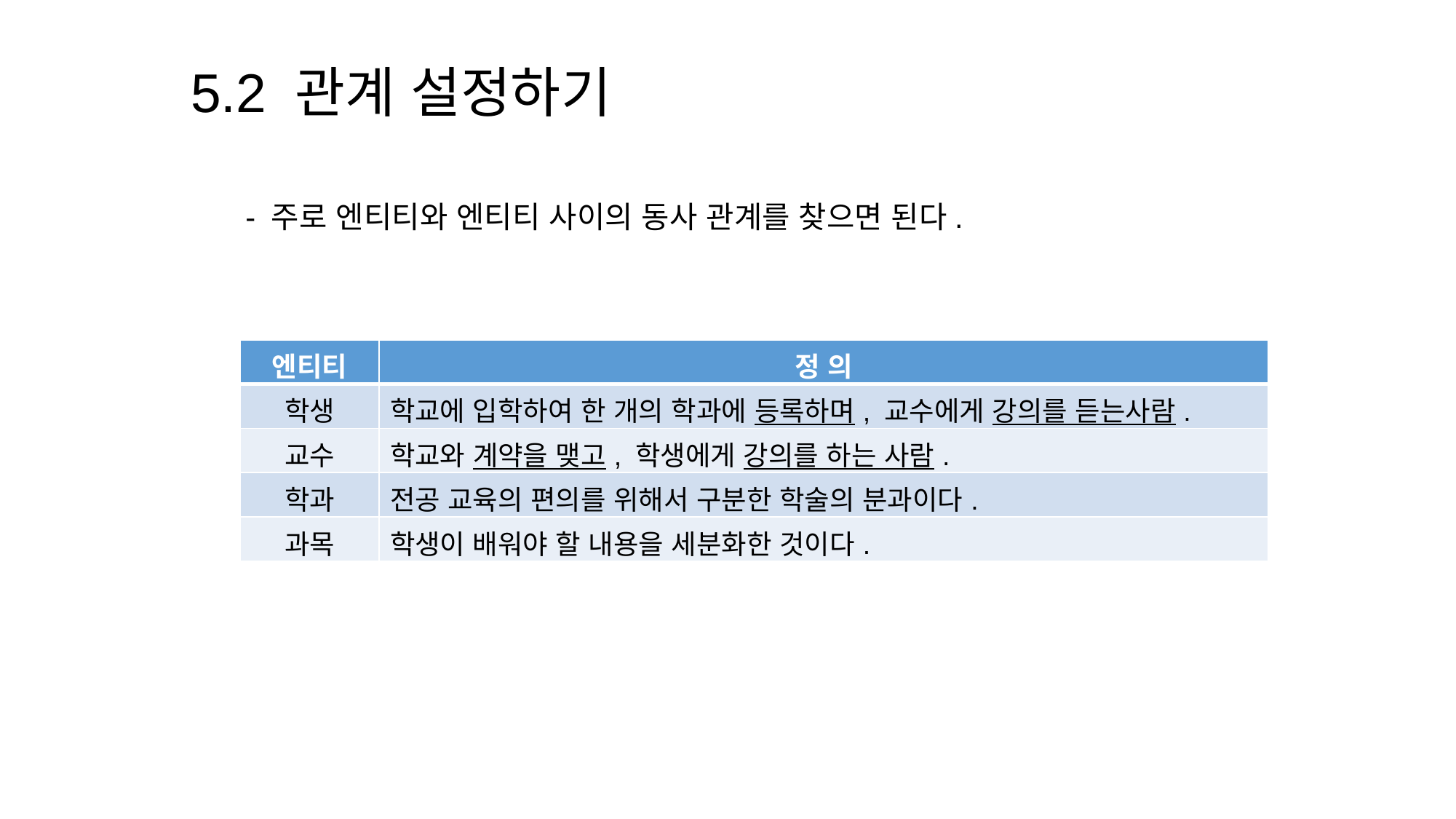

5.2 관계 설정하기
- 주로 엔티티와 엔티티 사이의 동사 관계를 찾으면 된다.
| 엔티티 | 정 의 |
| --- | --- |
| 학생 | 학교에 입학하여 한 개의 학과에 등록하며, 교수에게 강의를 듣는사람. |
| 교수 | 학교와 계약을 맺고, 학생에게 강의를 하는 사람. |
| 학과 | 전공 교육의 편의를 위해서 구분한 학술의 분과이다. |
| 과목 | 학생이 배워야 할 내용을 세분화한 것이다. |